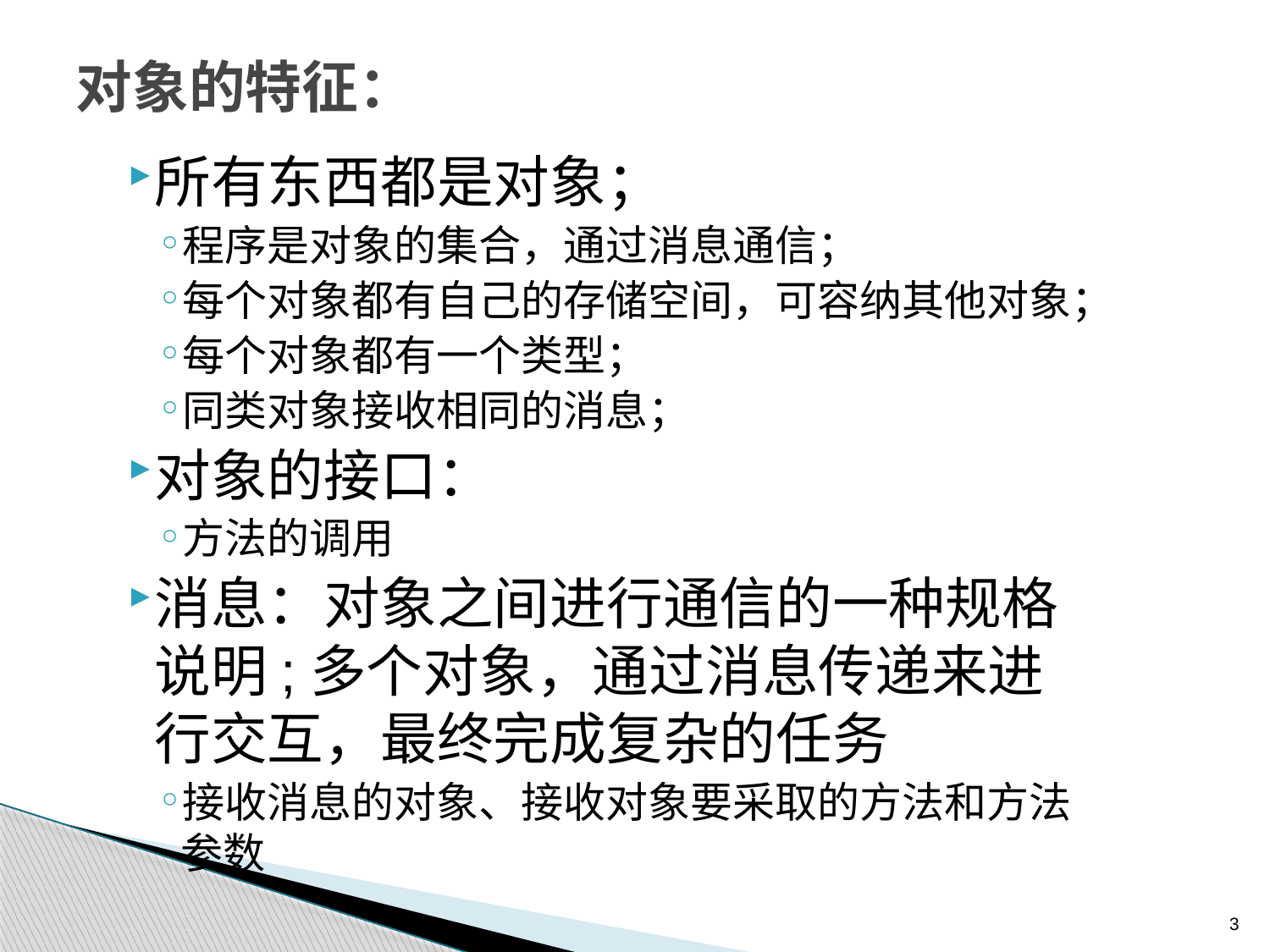

# 对象的特征：
所有东西都是对象；
程序是对象的集合，通过消息通信；
每个对象都有自己的存储空间，可容纳其他对象；
每个对象都有一个类型；
同类对象接收相同的消息；
对象的接口：
方法的调用
消息：对象之间进行通信的一种规格说明;多个对象，通过消息传递来进行交互，最终完成复杂的任务
接收消息的对象、接收对象要采取的方法和方法参数
3